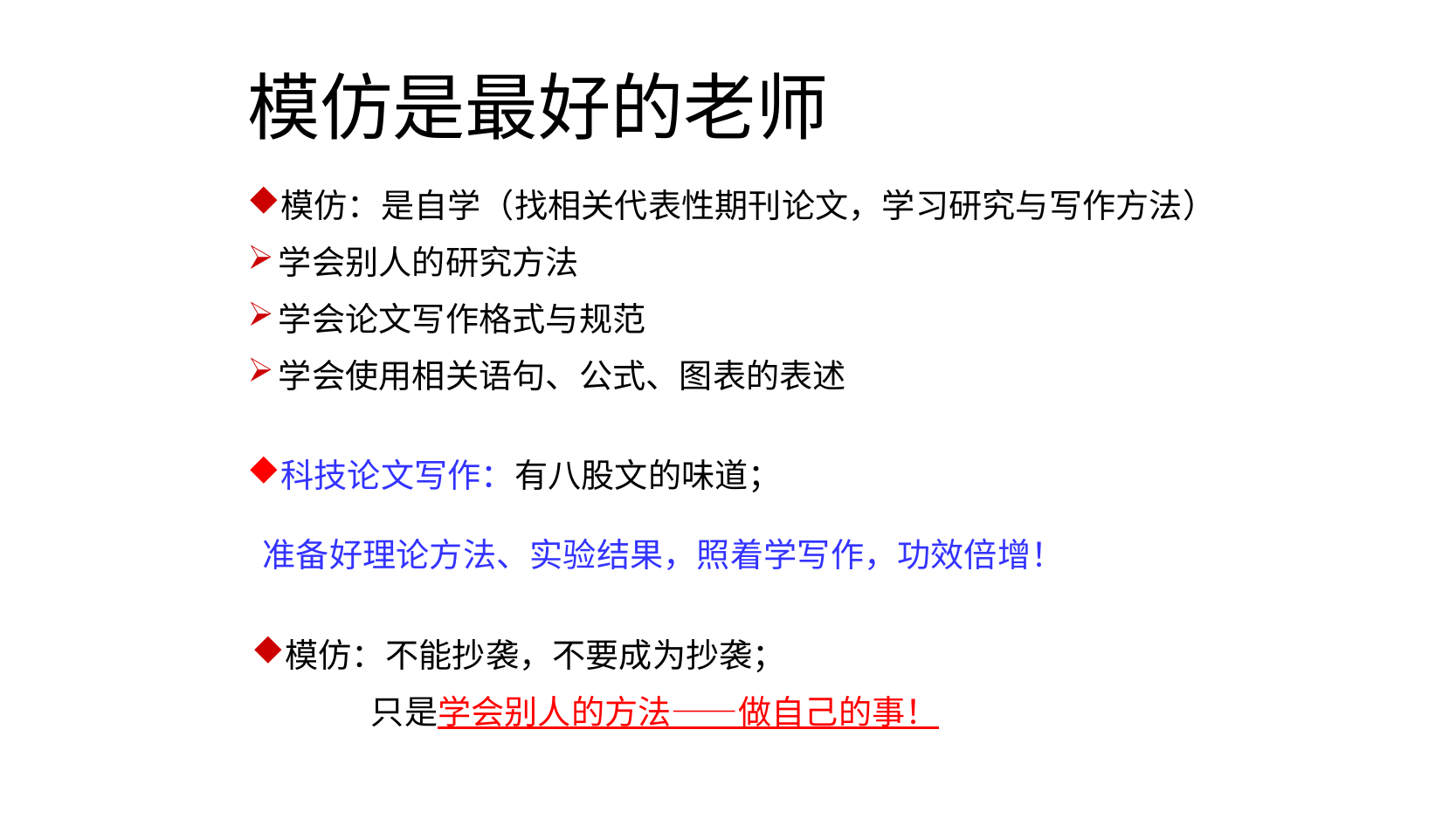

五、模仿是最好的老师
模仿是最好的老师
模仿：是自学（找相关代表性期刊论文，学习研究与写作方法）
学会别人的研究方法
学会论文写作格式与规范
学会使用相关语句、公式、图表的表述
学会发表高级别期刊论文

科技论文写作：有八股文的味道；

 准备好理论方法、实验结果，照着学写作，功效倍增！

模仿：不能抄袭，不要成为抄袭；
               只是学会别人的方法——做自己的事！